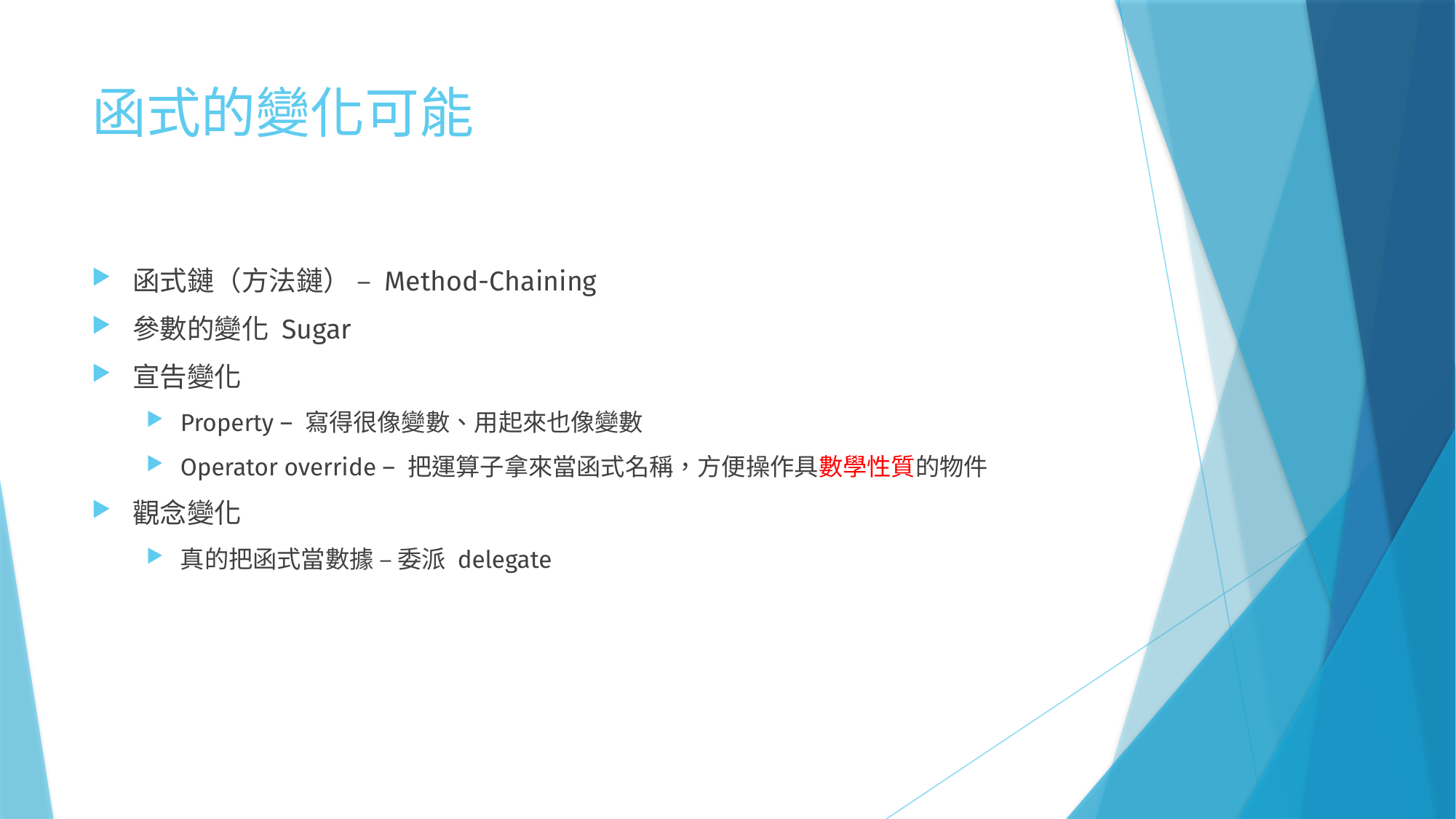

# 函式的變化可能
函式鏈（方法鏈） – Method-Chaining
參數的變化 Sugar
宣告變化
Property – 寫得很像變數、用起來也像變數
Operator override – 把運算子拿來當函式名稱，方便操作具數學性質的物件
觀念變化
真的把函式當數據 – 委派 delegate